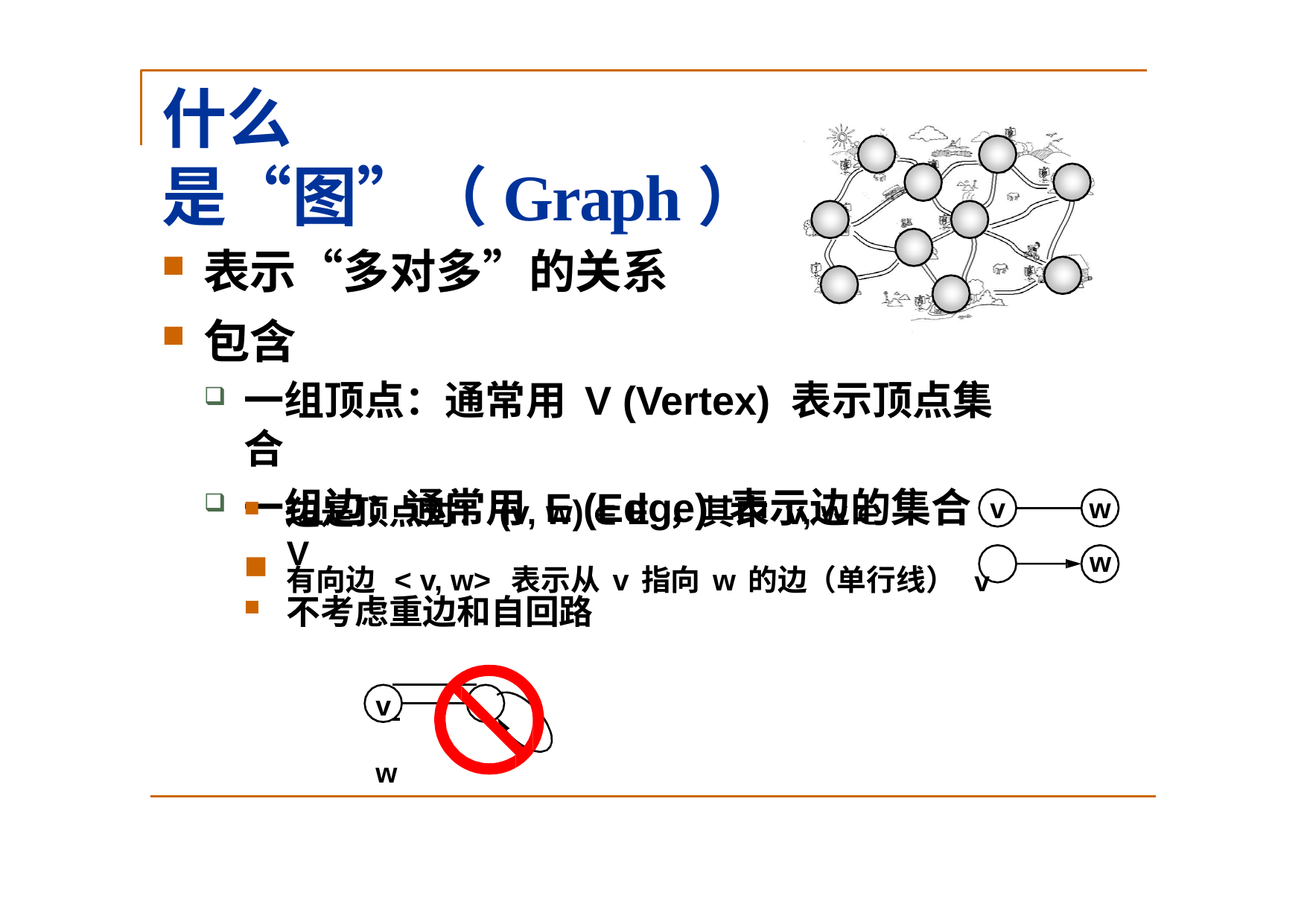

# 什么是“图”（Graph）

表示“多对多”的关系
包含
一组顶点：通常用 V (Vertex) 表示顶点集合
一组边：通常用 E (Edge) 表示边的集合

边是顶点对：(v, w) ∈ E ，其中 v, w ∈ V
v
w

有向边 < v, w> 表示从v指向w的边（单行线） v
w

不考虑重边和自回路

v 	w